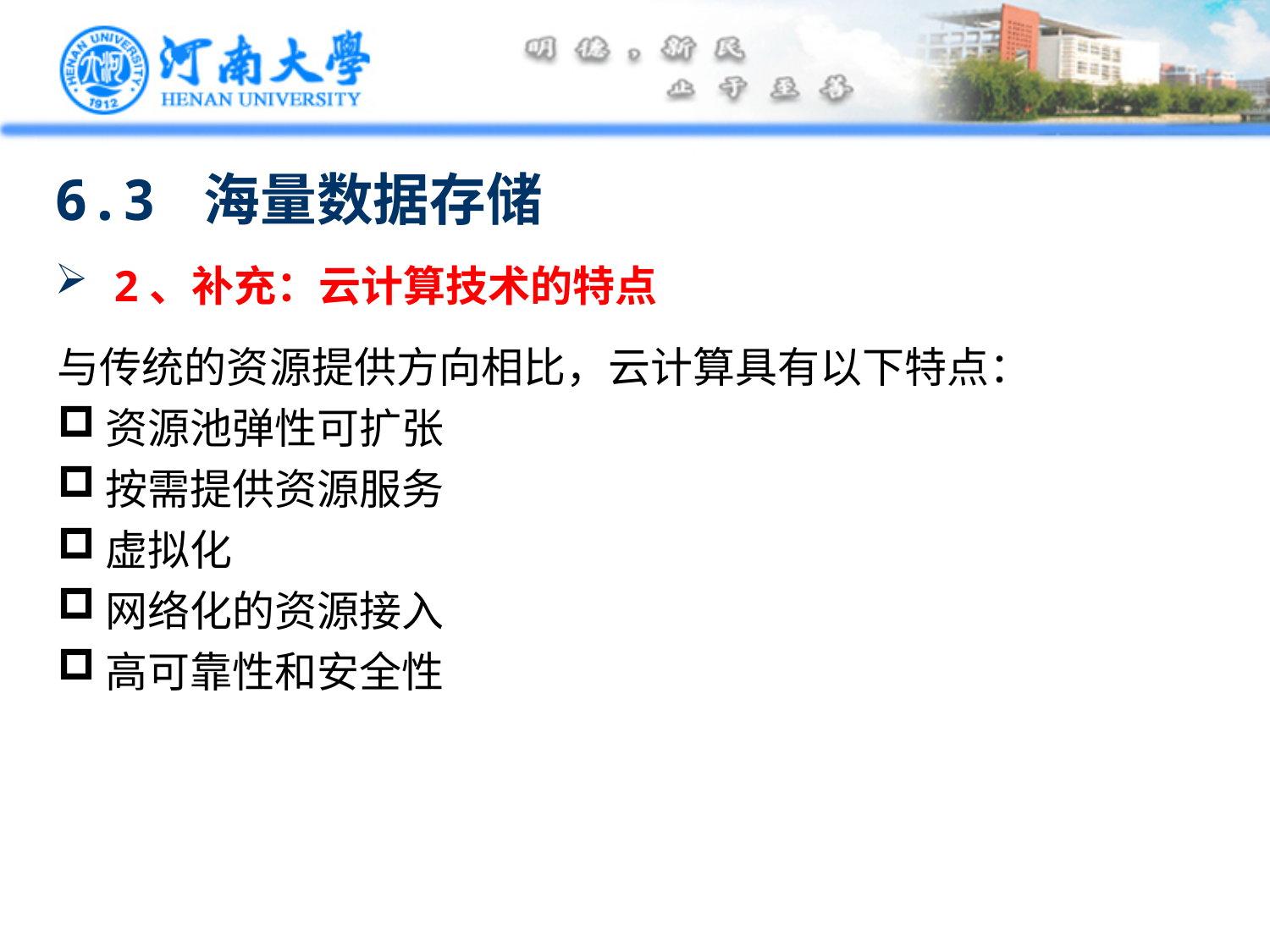

6.3 海量数据存储
 2、补充：云计算技术的特点
与传统的资源提供方向相比，云计算具有以下特点：
资源池弹性可扩张
按需提供资源服务
虚拟化
网络化的资源接入
高可靠性和安全性